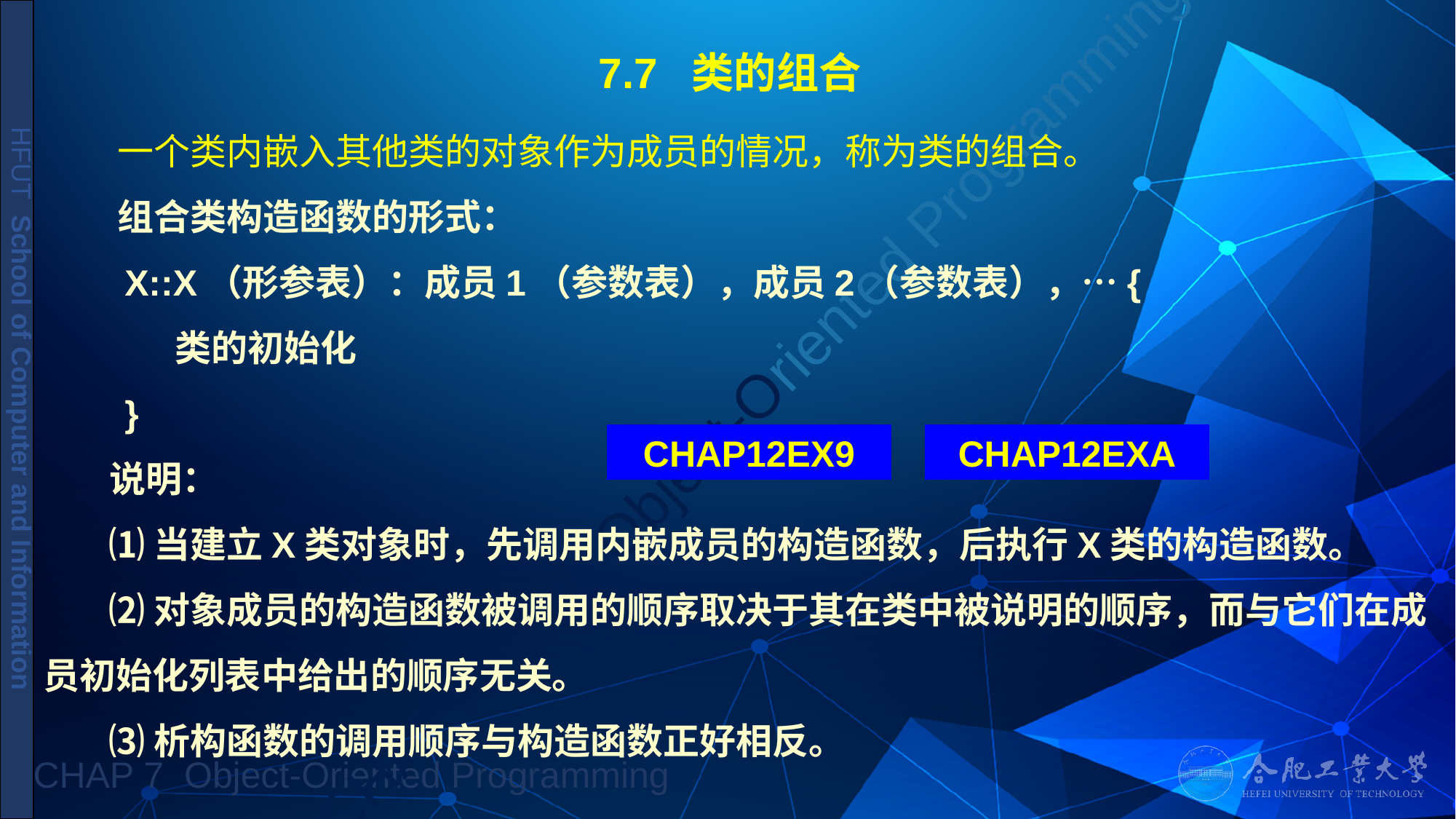

# 7.7  类的组合
        一个类内嵌入其他类的对象作为成员的情况，称为类的组合。
        组合类构造函数的形式：
        X::X（形参表）：成员1（参数表），成员2（参数表），…{
               类的初始化
        }
       说明：
        ⑴当建立X类对象时，先调用内嵌成员的构造函数，后执行X类的构造函数。
        ⑵对象成员的构造函数被调用的顺序取决于其在类中被说明的顺序，而与它们在成员初始化列表中给出的顺序无关。
        ⑶析构函数的调用顺序与构造函数正好相反。
CHAP12EX9
CHAP12EXA